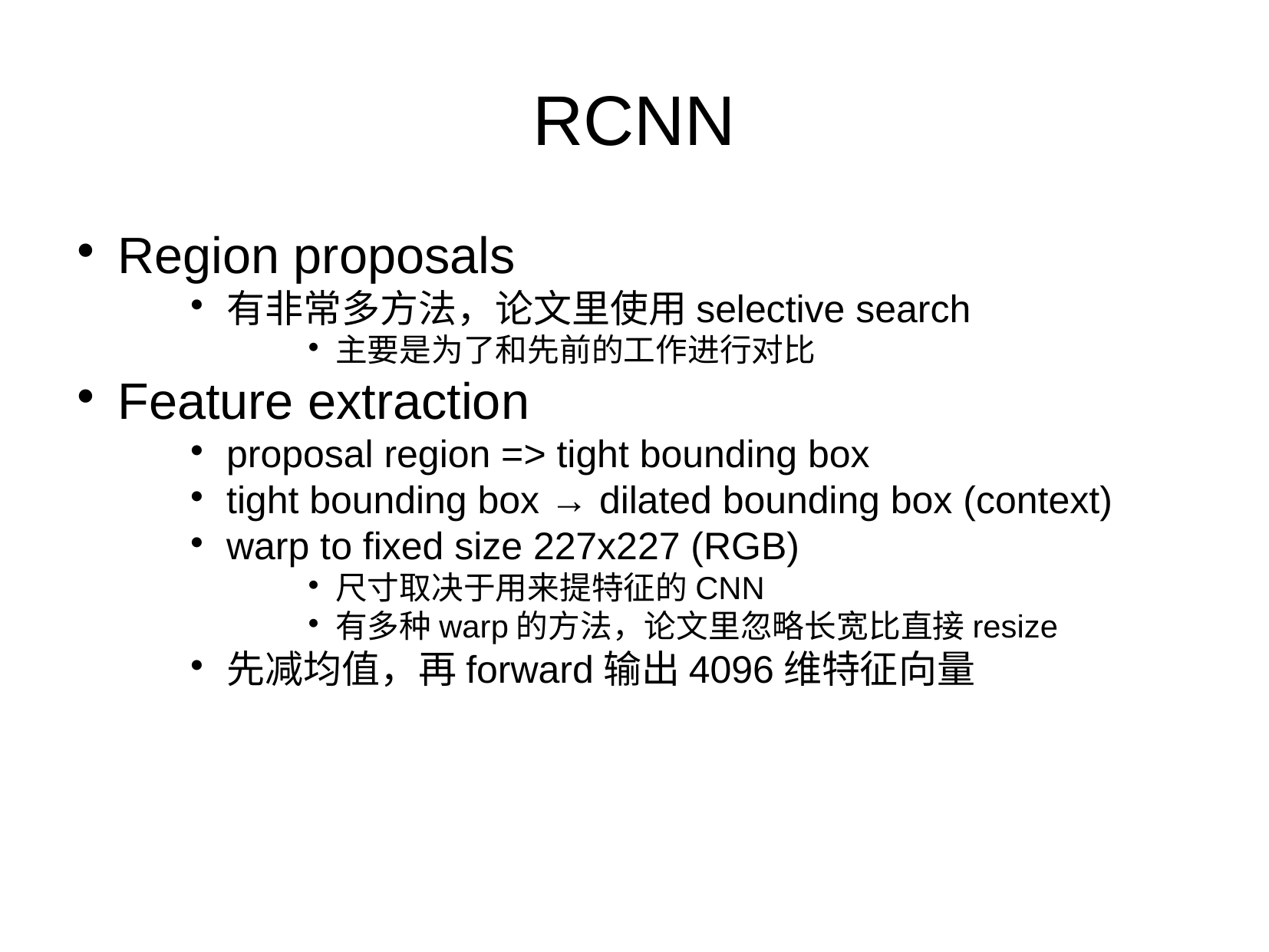

RCNN
Region proposals
有非常多方法，论文里使用selective search
主要是为了和先前的工作进行对比
Feature extraction
proposal region => tight bounding box
tight bounding box → dilated bounding box (context)
warp to fixed size 227x227 (RGB)
尺寸取决于用来提特征的CNN
有多种warp的方法，论文里忽略长宽比直接resize
先减均值，再forward输出4096维特征向量